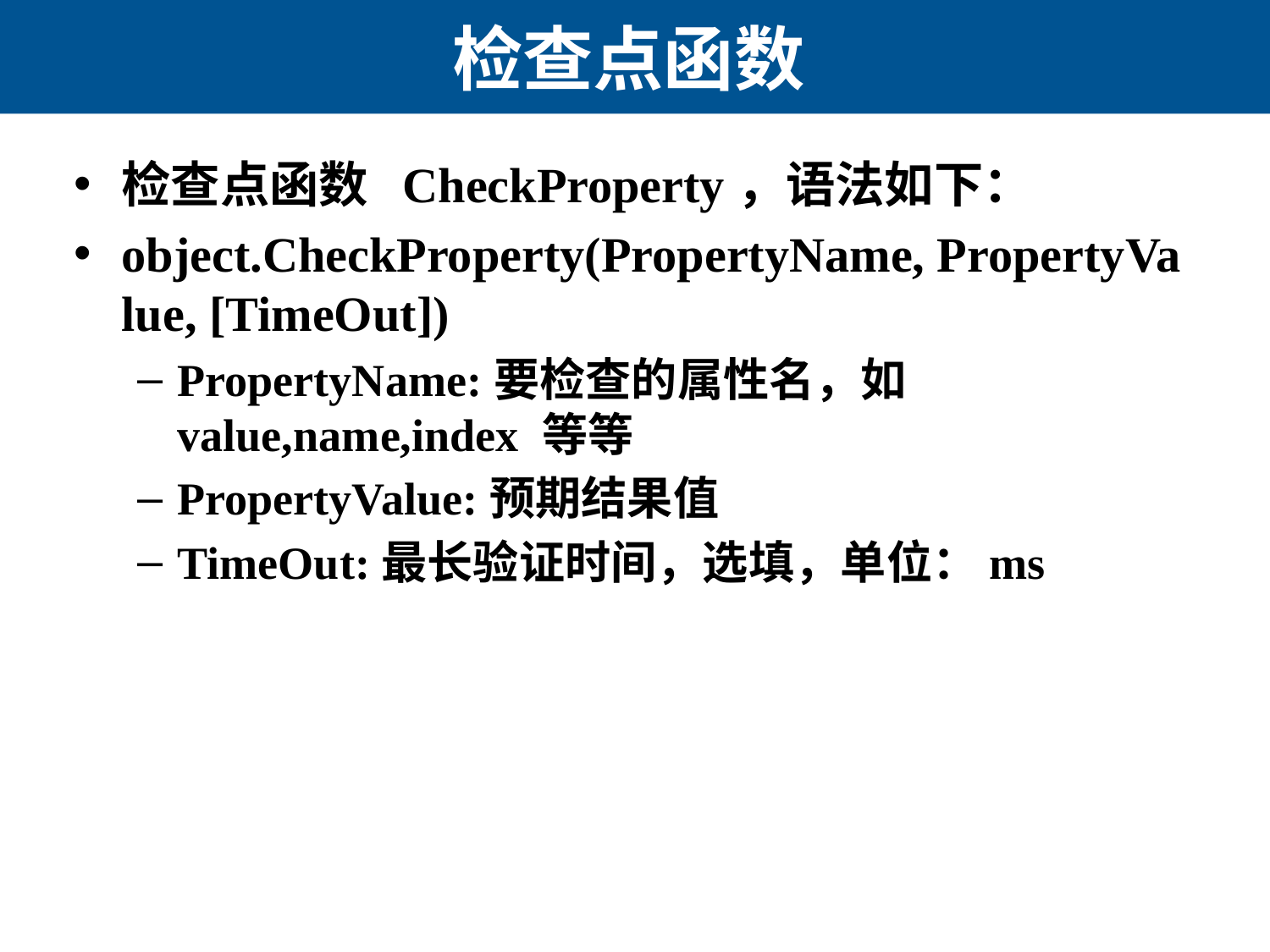

# 检查点函数
检查点函数  CheckProperty，语法如下：
object.CheckProperty(PropertyName, PropertyValue, [TimeOut])
PropertyName:要检查的属性名，如value,name,index 等等
PropertyValue:预期结果值
TimeOut:最长验证时间，选填，单位：ms